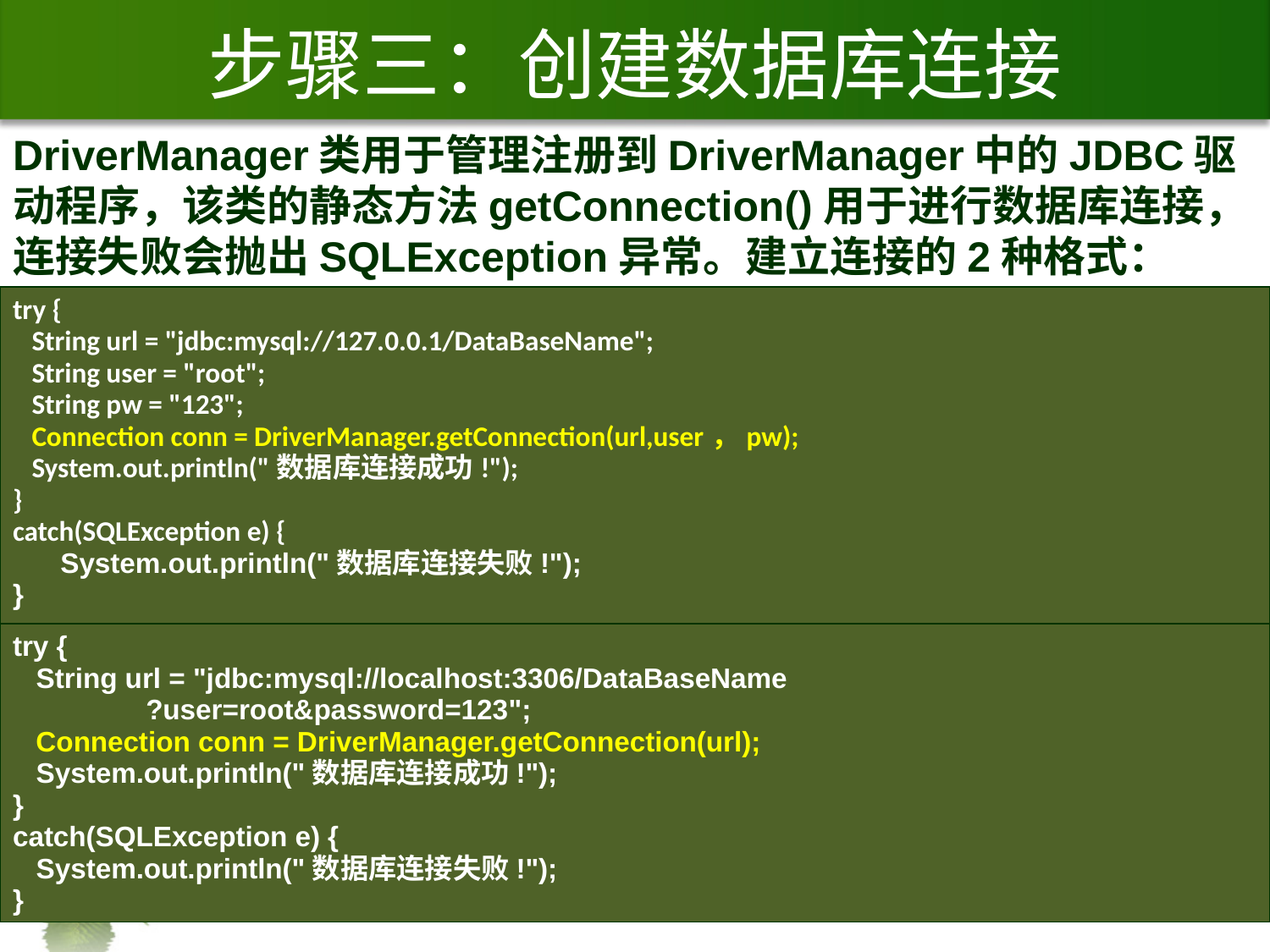

# 步骤三：创建数据库连接
DriverManager类用于管理注册到DriverManager中的JDBC驱动程序，该类的静态方法getConnection()用于进行数据库连接，连接失败会抛出SQLException异常。建立连接的2种格式：
try {
   String url = "jdbc:mysql://127.0.0.1/DataBaseName";
   String user = "root";
   String pw = "123";
   Connection conn = DriverManager.getConnection(url,user，pw);
   System.out.println("数据库连接成功!");
}
catch(SQLException e) { 
System.out.println("数据库连接失败!");
}
try { 
   String url = "jdbc:mysql://localhost:3306/DataBaseName
                 ?user=root&password=123"; 
   Connection conn = DriverManager.getConnection(url); 
   System.out.println("数据库连接成功!");
}
catch(SQLException e) { 
   System.out.println("数据库连接失败!");
}